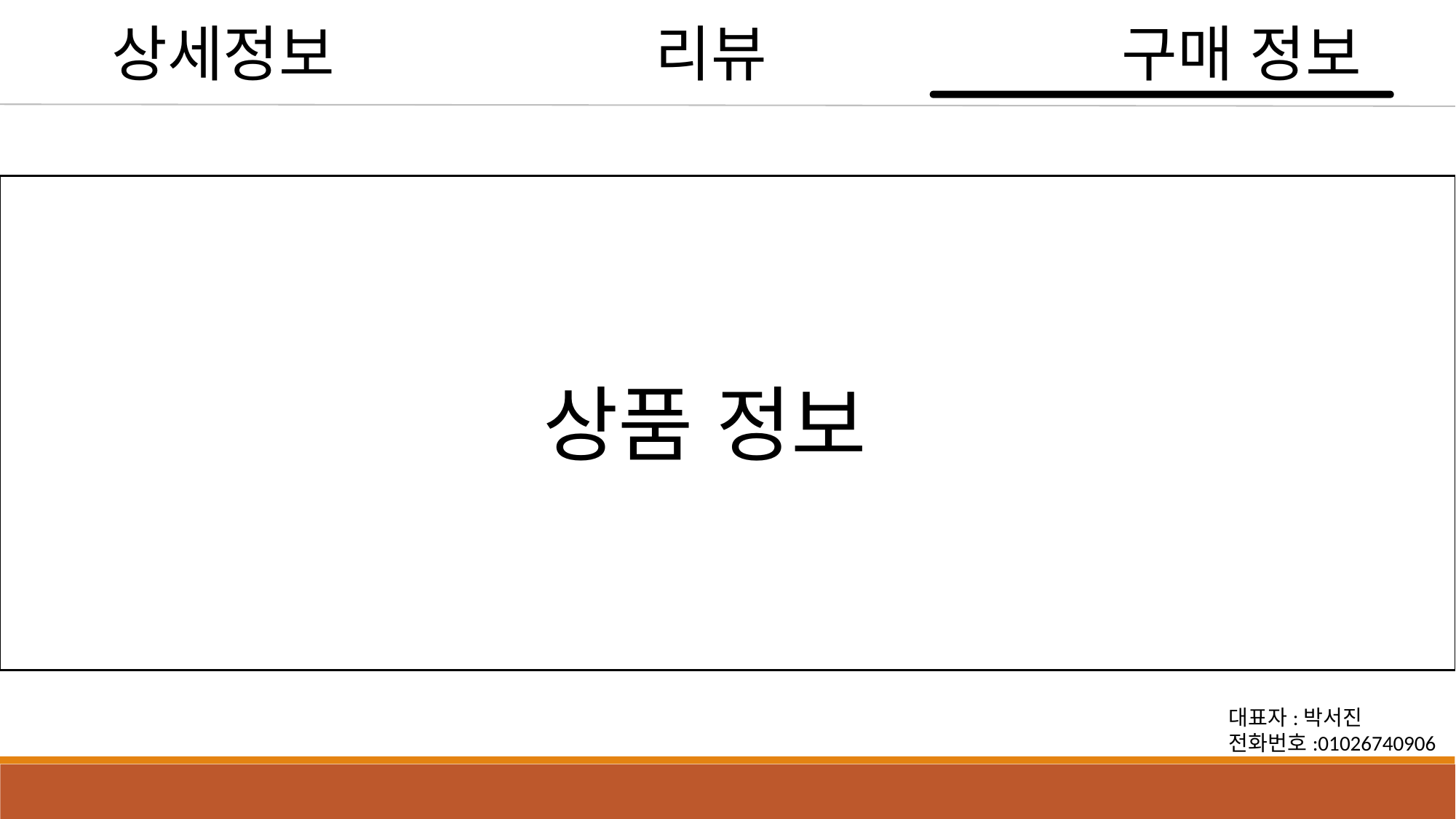

상세정보                   리뷰                     구매 정보

상품 정보
대표자:박서진
전화번호:01026740906